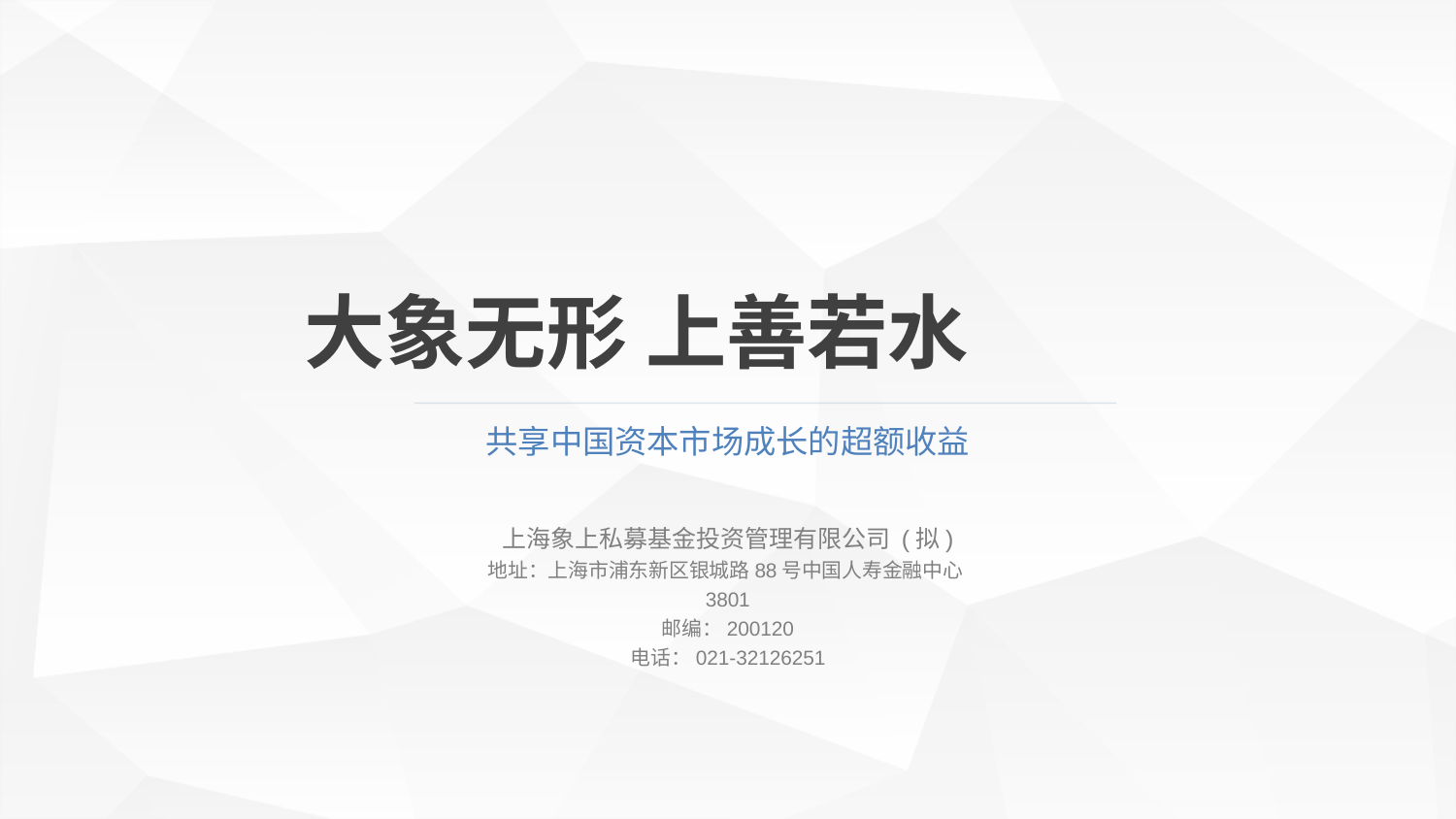

大象无形 上善若水
共享中国资本市场成长的超额收益
上海象上私募基金投资管理有限公司 (拟)
地址：上海市浦东新区银城路88号中国人寿金融中心3801
邮编：200120
电话：021-32126251